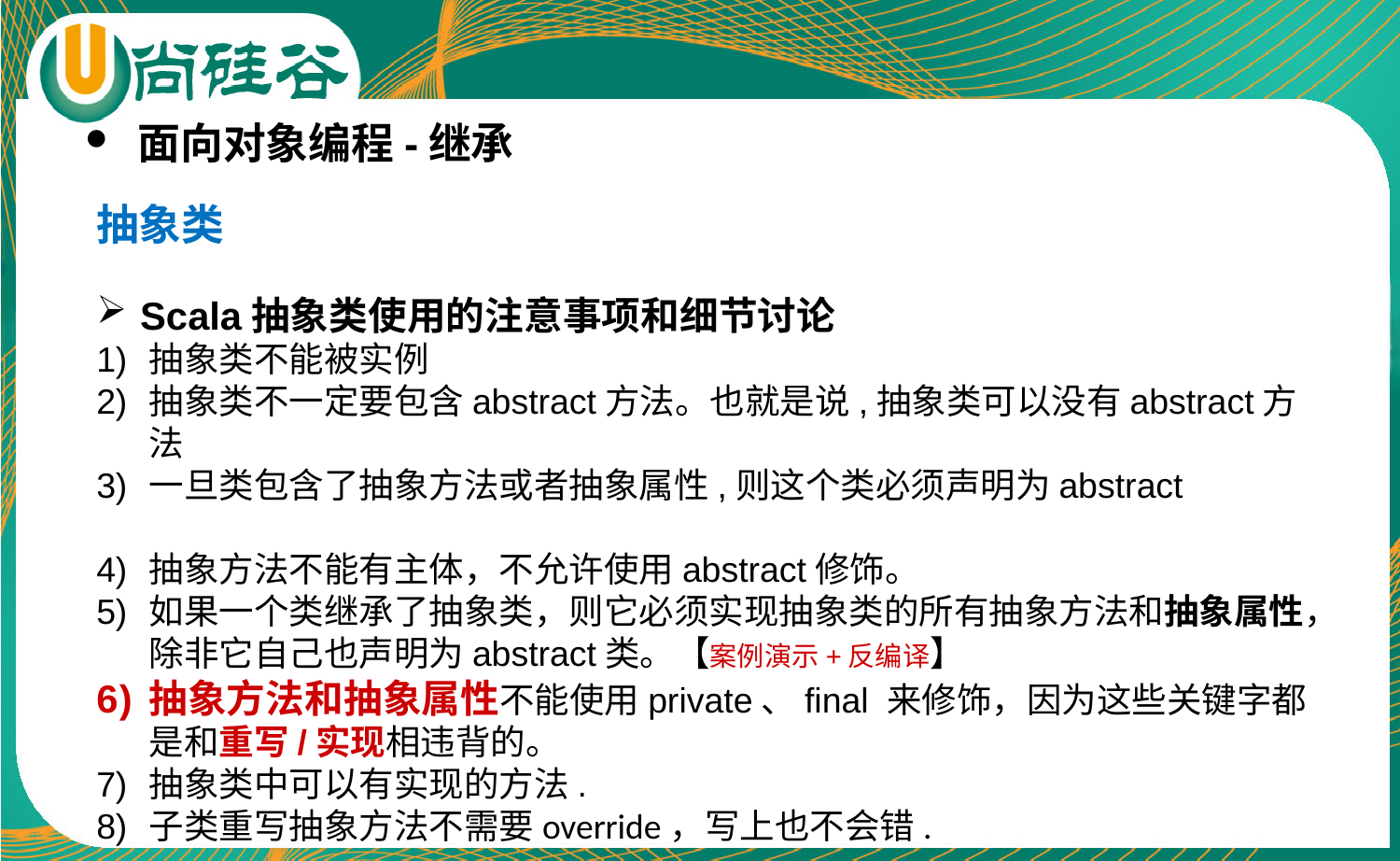

面向对象编程-继承

抽象类

Scala抽象类使用的注意事项和细节讨论
抽象类不能被实例
抽象类不一定要包含abstract方法。也就是说,抽象类可以没有abstract方法
一旦类包含了抽象方法或者抽象属性,则这个类必须声明为abstract

抽象方法不能有主体，不允许使用abstract修饰。
如果一个类继承了抽象类，则它必须实现抽象类的所有抽象方法和抽象属性，除非它自己也声明为abstract类。【案例演示+反编译】
抽象方法和抽象属性不能使用private、final 来修饰，因为这些关键字都是和重写/实现相违背的。
抽象类中可以有实现的方法.
子类重写抽象方法不需要override，写上也不会错.